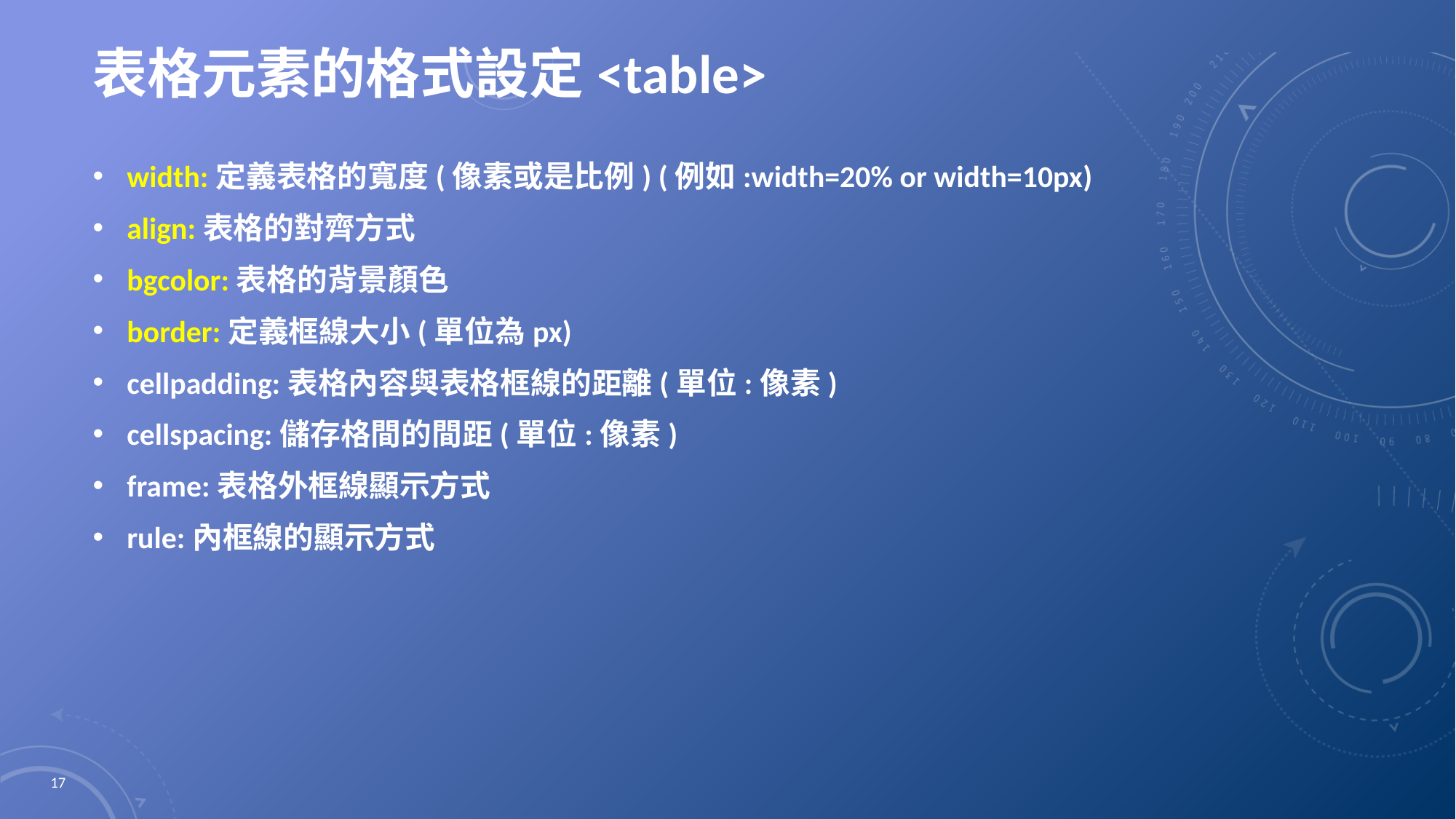

# 表格元素的格式設定<table>
width:定義表格的寬度(像素或是比例) (例如:width=20% or width=10px)
align:表格的對齊方式
bgcolor:表格的背景顏色
border:定義框線大小(單位為px)
cellpadding:表格內容與表格框線的距離(單位:像素)
cellspacing:儲存格間的間距(單位:像素)
frame:表格外框線顯示方式
rule:內框線的顯示方式
17